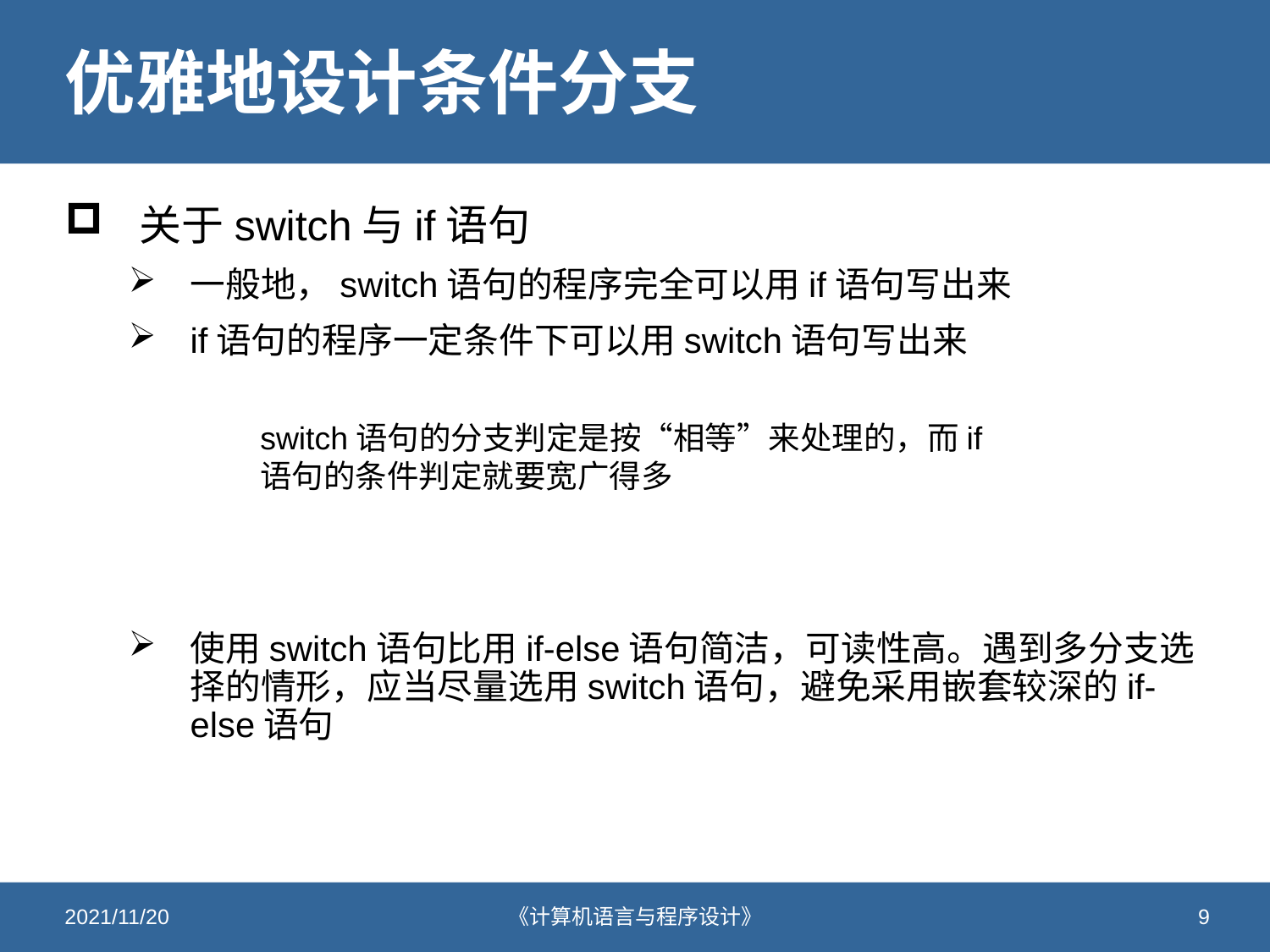

# 优雅地设计条件分支
关于switch与if语句
一般地，switch语句的程序完全可以用if语句写出来
if语句的程序一定条件下可以用switch语句写出来

使用switch语句比用if-else语句简洁，可读性高。遇到多分支选择的情形，应当尽量选用switch语句，避免采用嵌套较深的if-else语句
switch语句的分支判定是按“相等”来处理的，而if语句的条件判定就要宽广得多
2021/11/20
《计算机语言与程序设计》
9